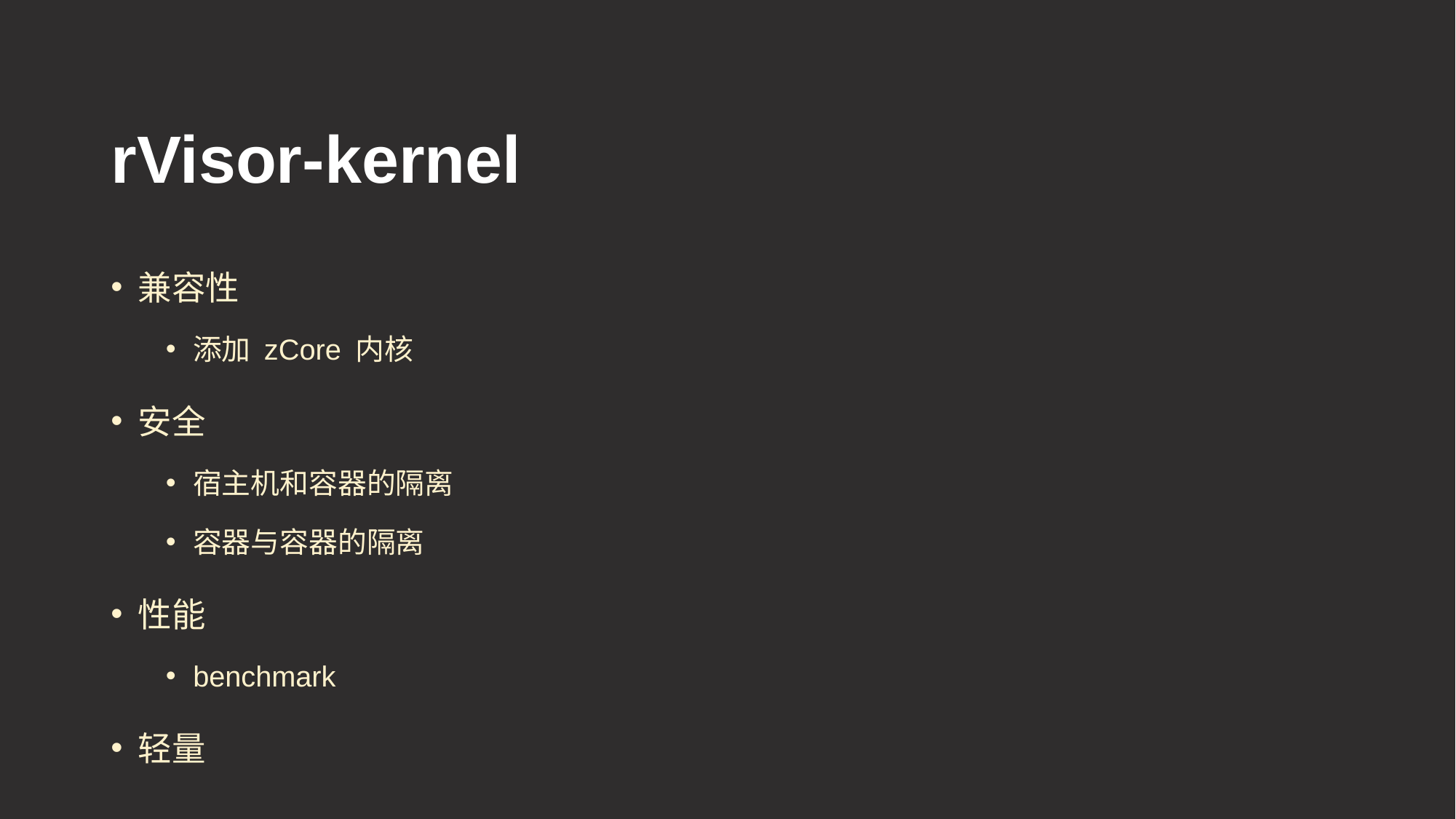

# rVisor-kernel
兼容性
添加 zCore 内核
安全
宿主机和容器的隔离
容器与容器的隔离
性能
benchmark
轻量